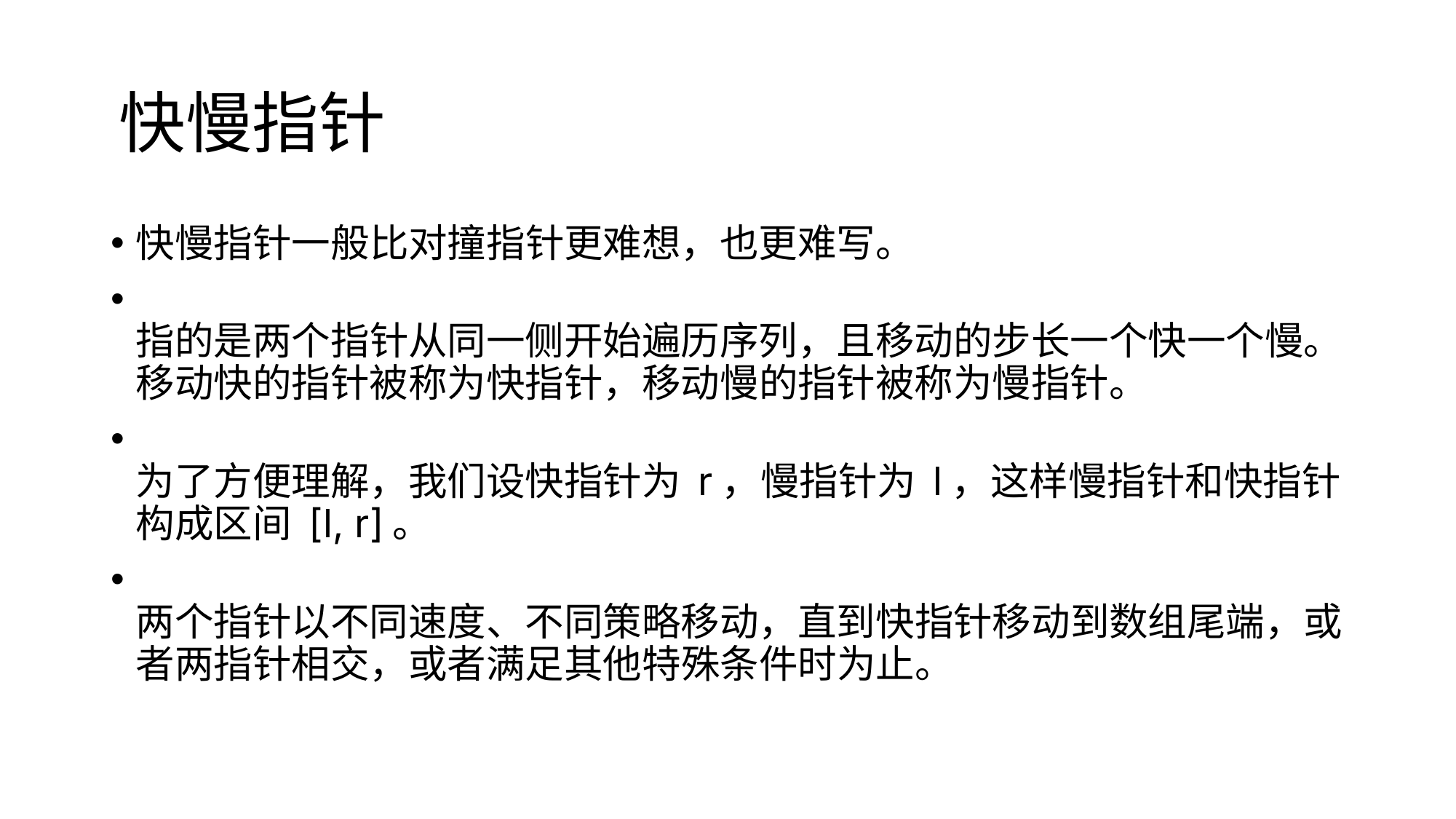

# 快慢指针
快慢指针一般比对撞指针更难想，也更难写。
指的是两个指针从同一侧开始遍历序列，且移动的步长一个快一个慢。
移动快的指针被称为快指针，移动慢的指针被称为慢指针。
为了方便理解，我们设快指针为 r，慢指针为 l，这样慢指针和快指针构成区间 [l, r]。
两个指针以不同速度、不同策略移动，直到快指针移动到数组尾端，或者两指针相交，或者满足其他特殊条件时为止。